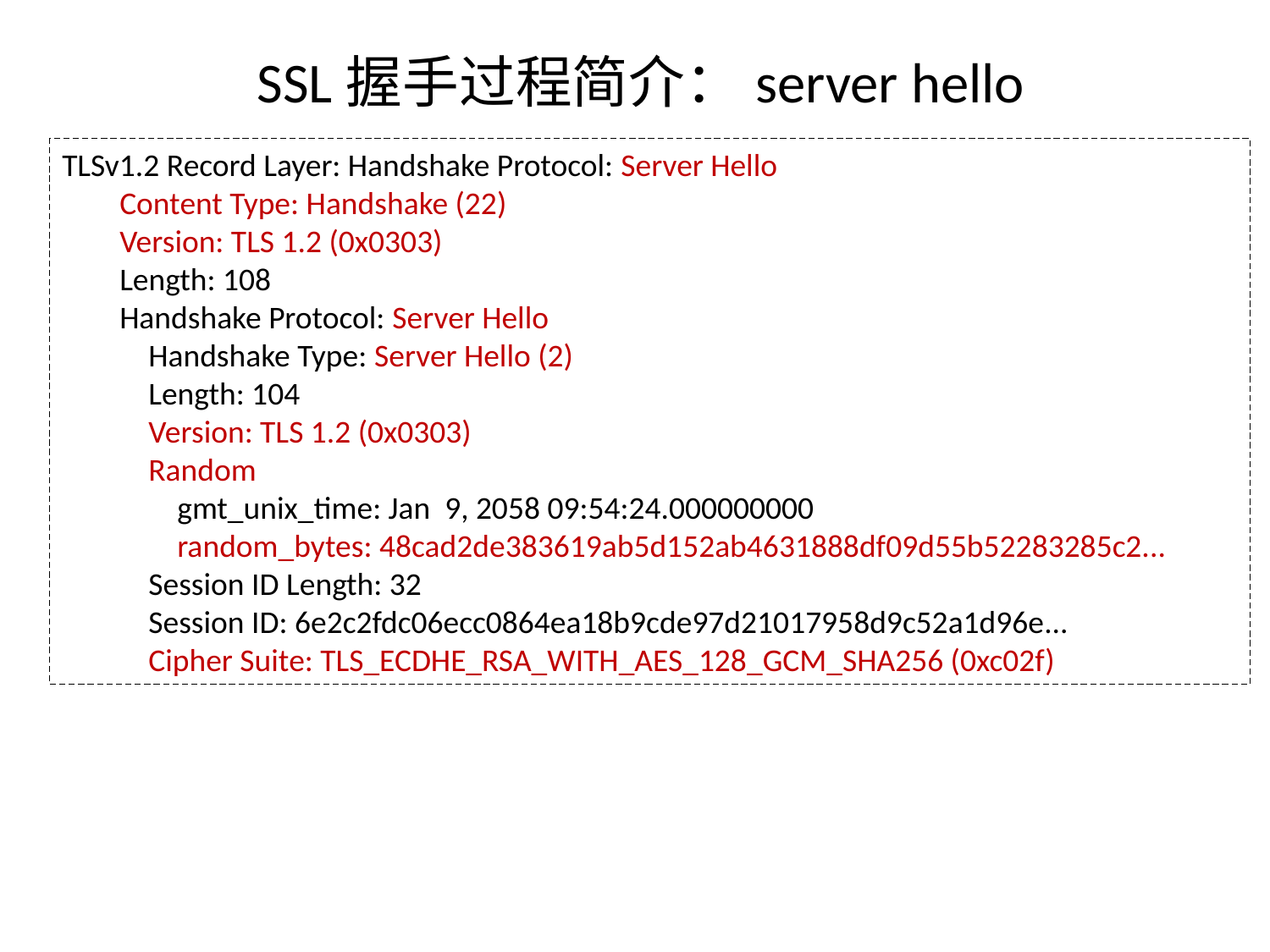

# SSL握手过程简介：server hello
TLSv1.2 Record Layer: Handshake Protocol: Server Hello
        Content Type: Handshake (22)
        Version: TLS 1.2 (0x0303)
        Length: 108
        Handshake Protocol: Server Hello
            Handshake Type: Server Hello (2)
            Length: 104
            Version: TLS 1.2 (0x0303)
            Random
                gmt_unix_time: Jan  9, 2058 09:54:24.000000000
                random_bytes: 48cad2de383619ab5d152ab4631888df09d55b52283285c2...
            Session ID Length: 32
            Session ID: 6e2c2fdc06ecc0864ea18b9cde97d21017958d9c52a1d96e...
            Cipher Suite: TLS_ECDHE_RSA_WITH_AES_128_GCM_SHA256 (0xc02f)